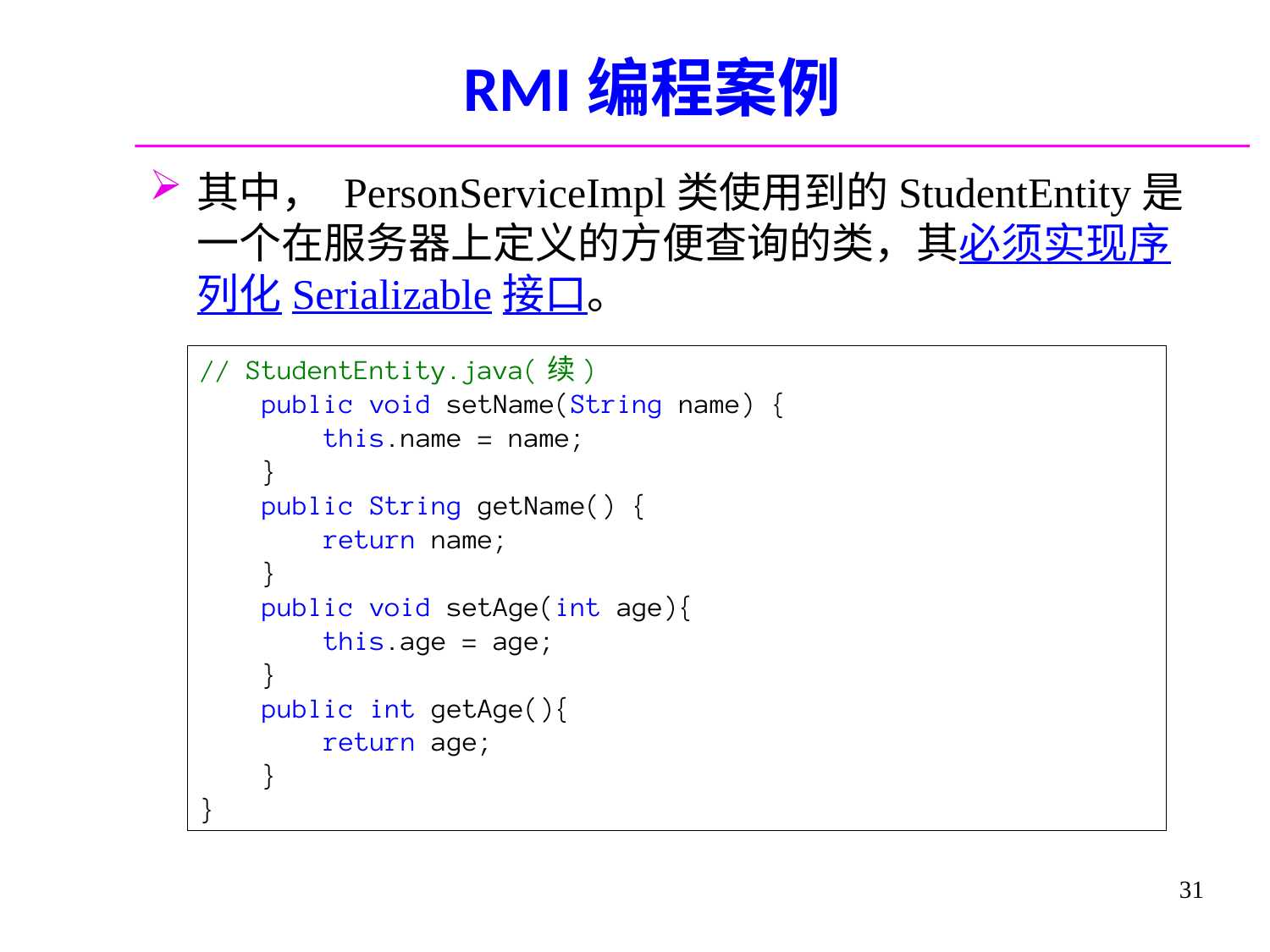

# RMI编程案例
其中， PersonServiceImpl类使用到的StudentEntity是一个在服务器上定义的方便查询的类，其必须实现序列化Serializable接口。
// StudentEntity.java(续)
    public void setName(String name) {
        this.name = name;
    }
    public String getName() {
        return name;
    }
    public void setAge(int age){
        this.age = age;
    }
    public int getAge(){
        return age;
    }
}

31